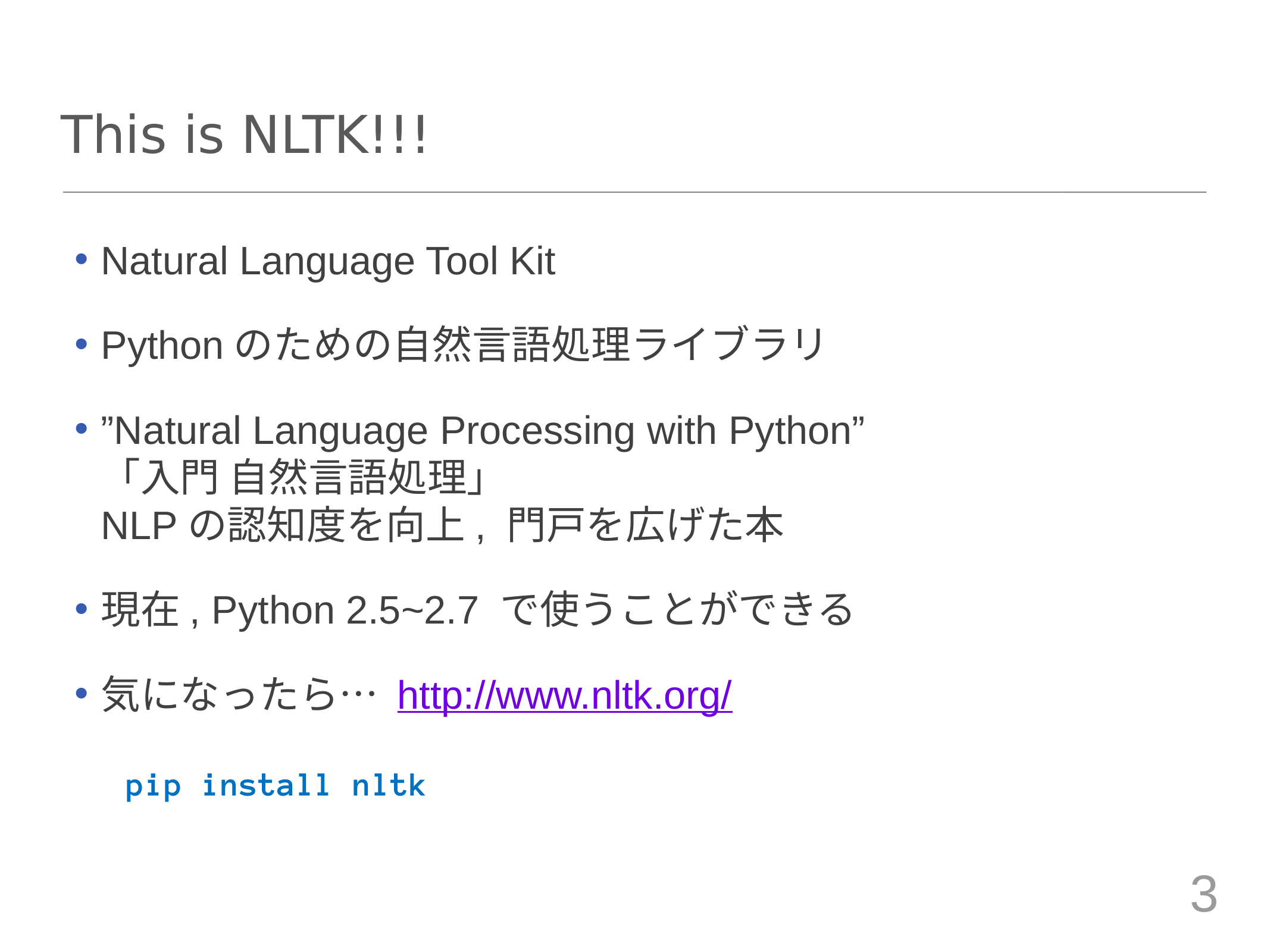

# This is NLTK!!!
Natural Language Tool Kit
Pythonのための自然言語処理ライブラリ
”Natural Language Processing with Python”
「入門 自然言語処理」
NLPの認知度を向上, 門戸を広げた本
現在, Python 2.5~2.7 で使うことができる
気になったら… http://www.nltk.org/
pip install nltk
3